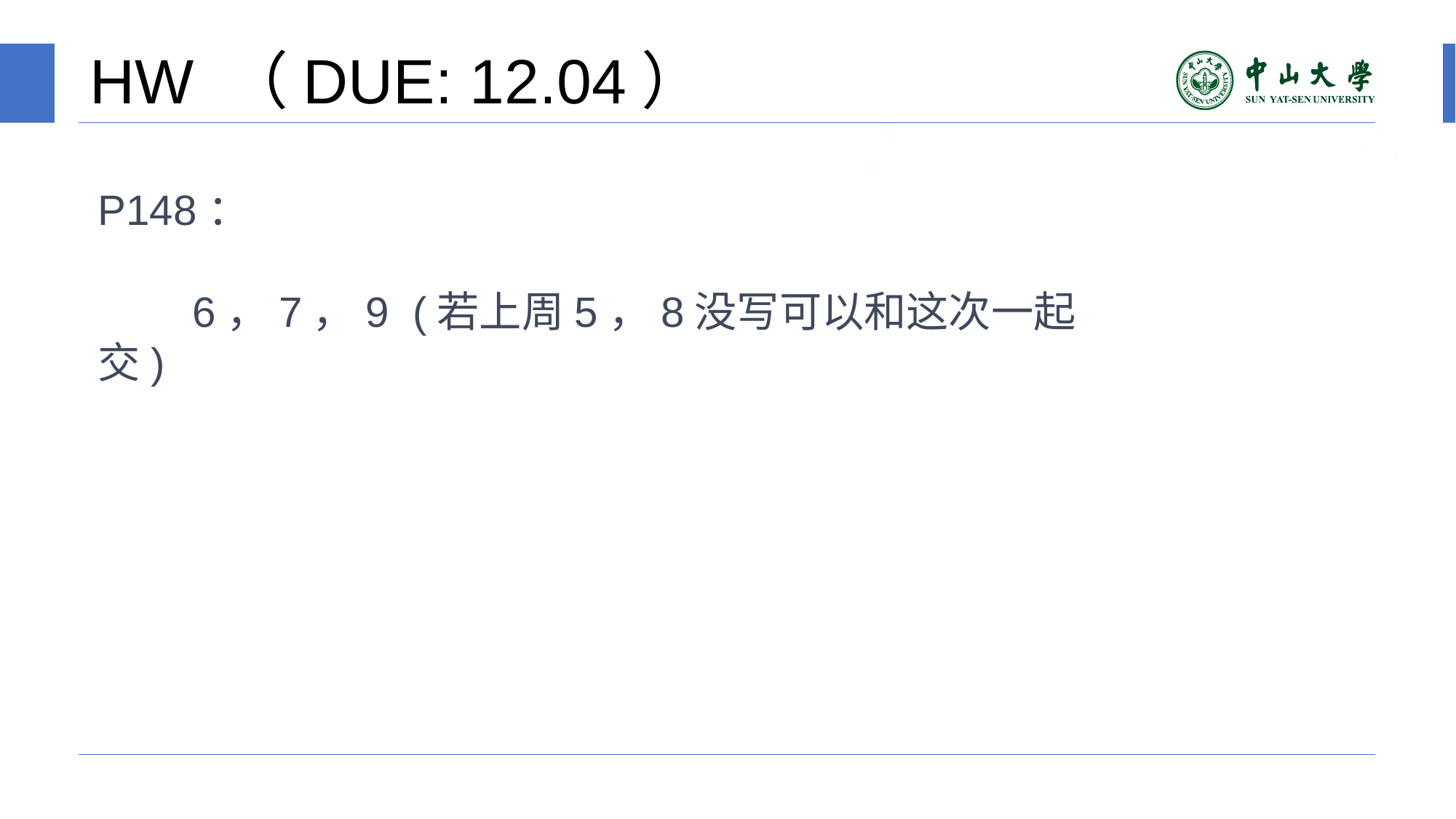

# HW （DUE: 12.04）
P148：

        6，7，9  (若上周5，8没写可以和这次一起交)